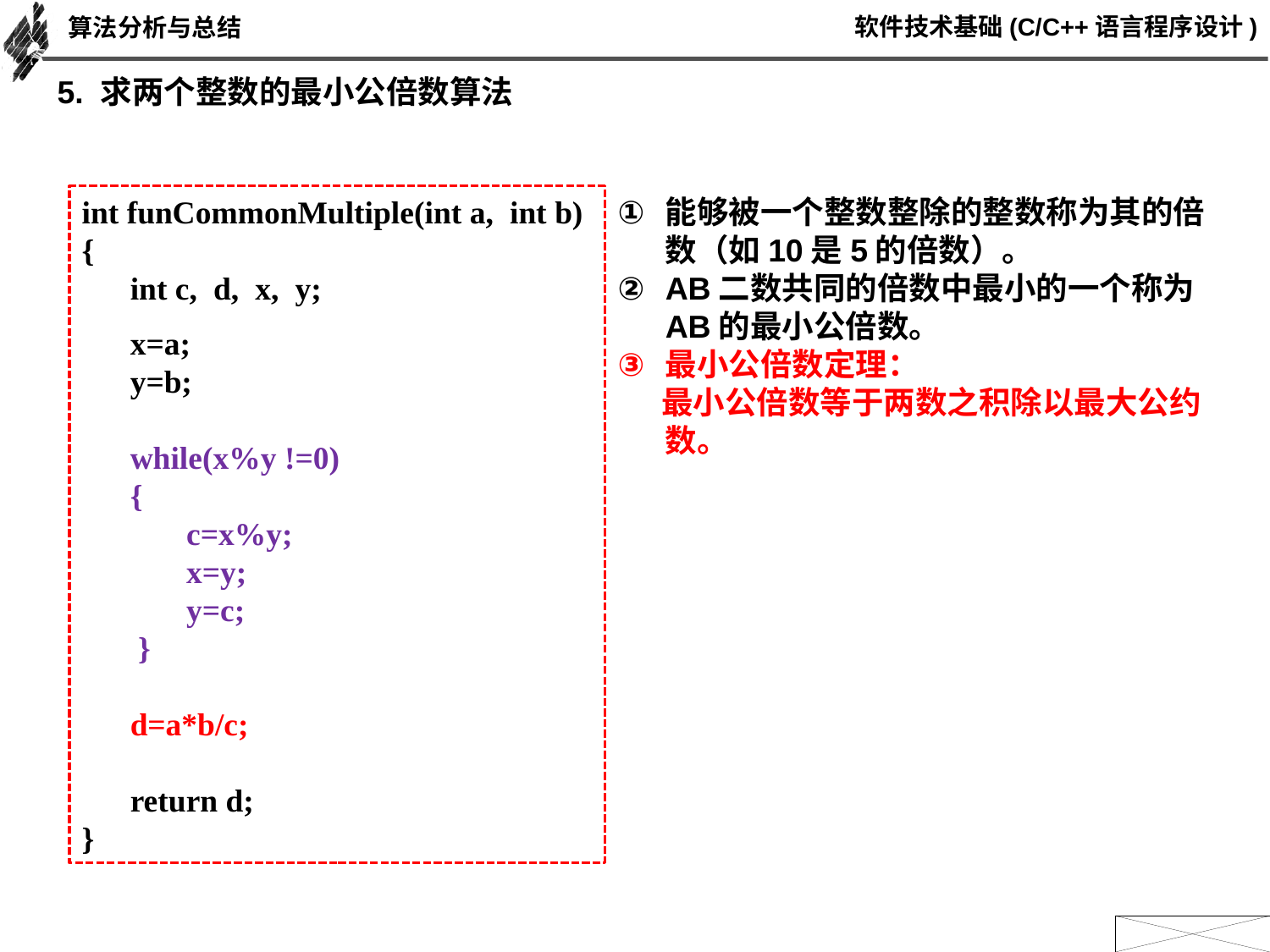

算法分析与总结
5. 求两个整数的最小公倍数算法
int funCommonMultiple(int a,  int b)
{
      int c,  d,  x,  y;

      x=a;
      y=b;

      while(x%y !=0)
      {
             c=x%y;
             x=y;
             y=c;
       }

      d=a*b/c;

      return d;
}
能够被一个整数整除的整数称为其的倍数（如10是5的倍数）。
AB二数共同的倍数中最小的一个称为AB的最小公倍数。
最小公倍数定理：
     最小公倍数等于两数之积除以最大公约数。